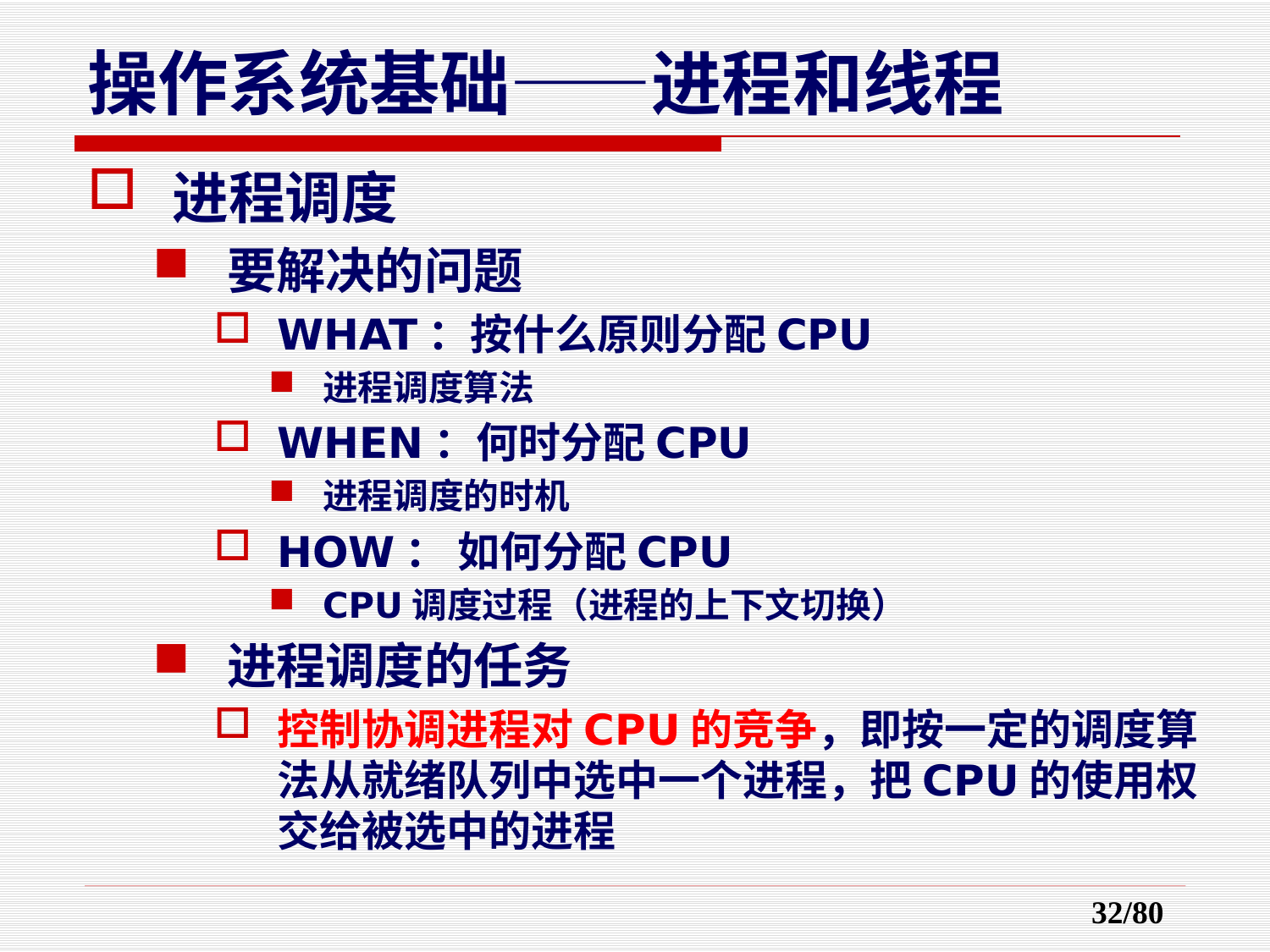

# 操作系统基础——进程和线程
进程调度
要解决的问题
WHAT：按什么原则分配CPU
进程调度算法
WHEN：何时分配CPU
进程调度的时机
HOW： 如何分配CPU
CPU调度过程（进程的上下文切换）
进程调度的任务
控制协调进程对CPU的竞争，即按一定的调度算法从就绪队列中选中一个进程，把CPU的使用权交给被选中的进程